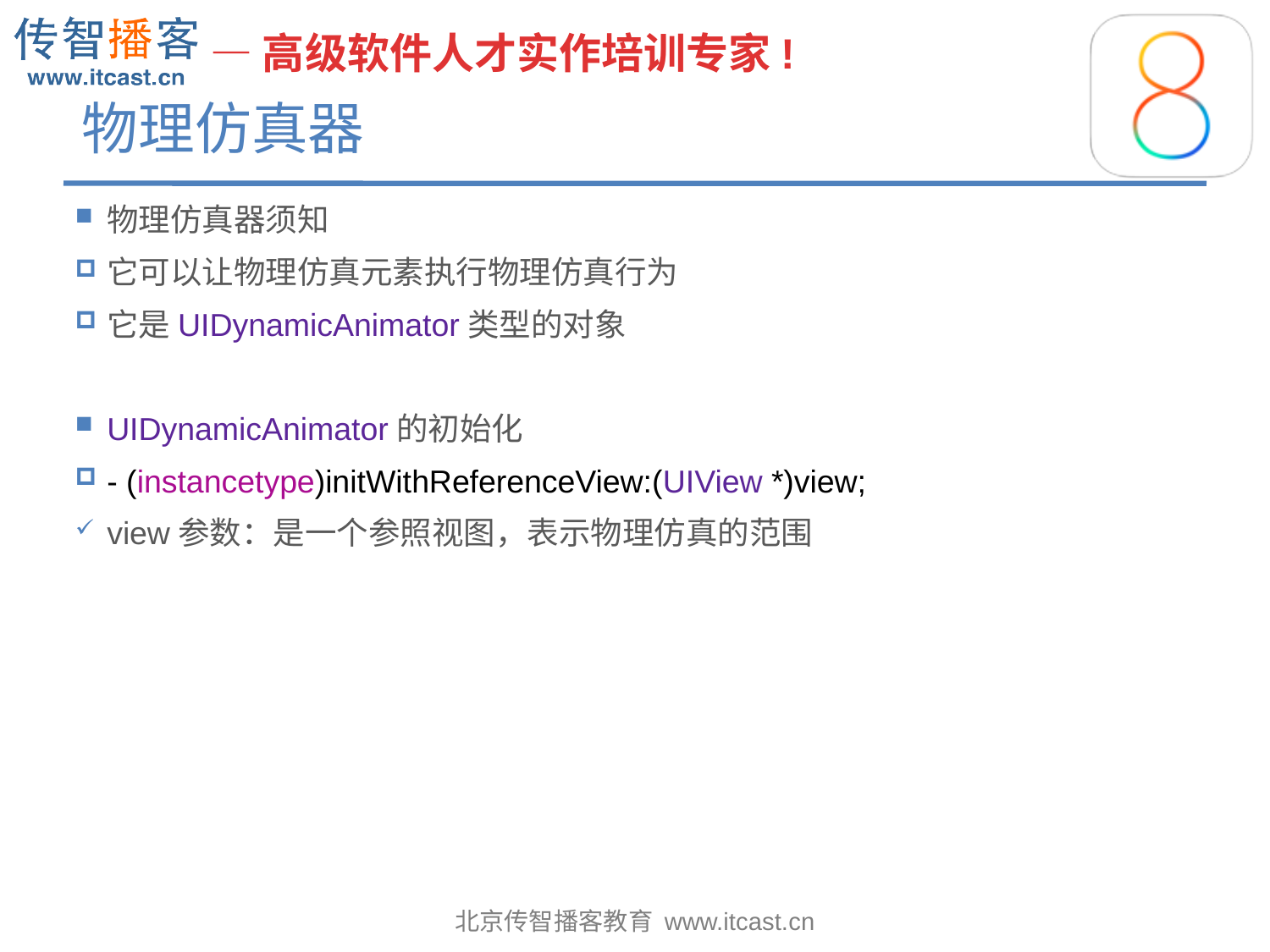

# 物理仿真器
物理仿真器须知
它可以让物理仿真元素执行物理仿真行为
它是UIDynamicAnimator类型的对象

UIDynamicAnimator的初始化
- (instancetype)initWithReferenceView:(UIView *)view;
view参数：是一个参照视图，表示物理仿真的范围